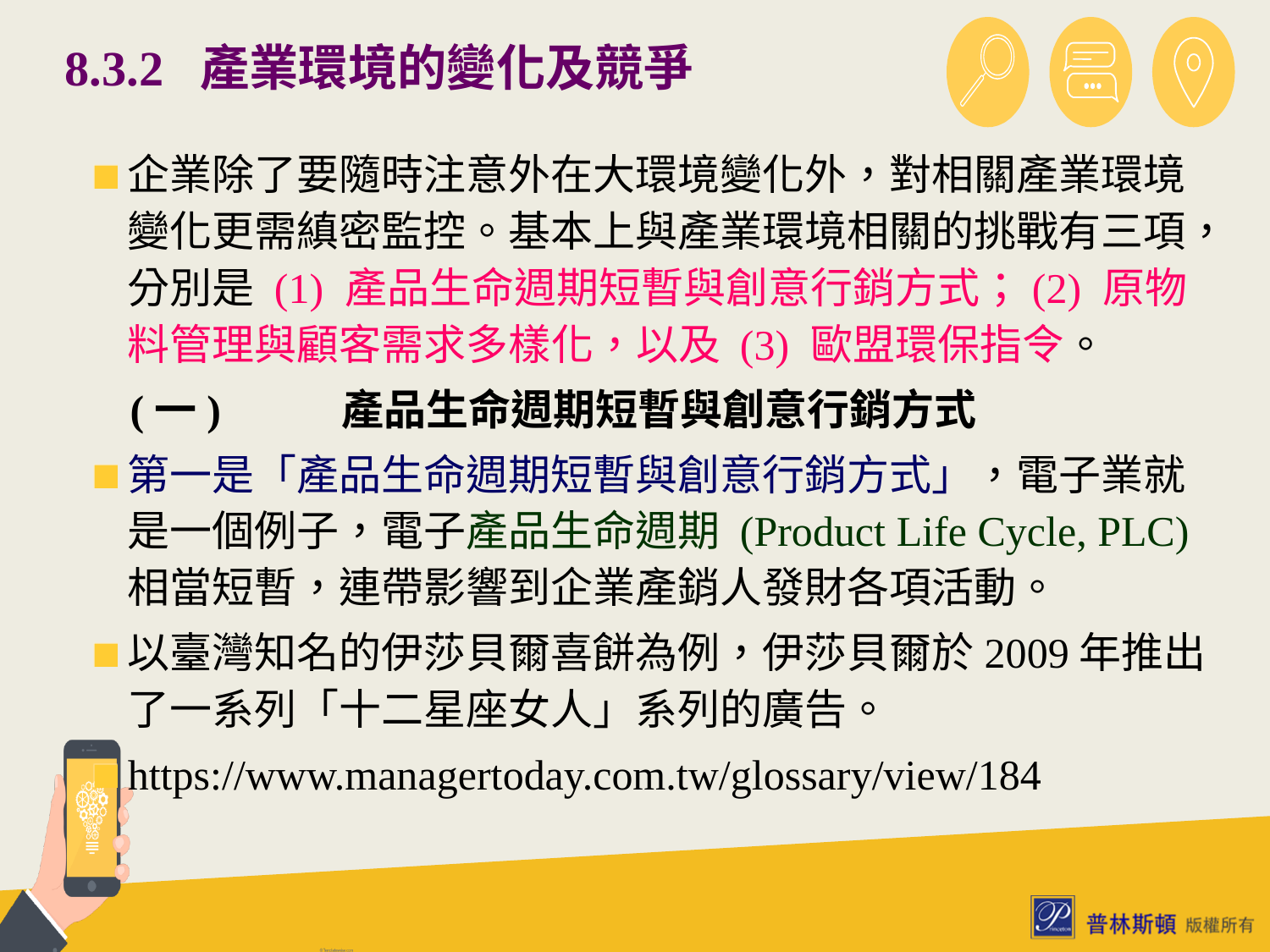

# 8.3.2  產業環境的變化及競爭
企業除了要隨時注意外在大環境變化外，對相關產業環境變化更需縝密監控。基本上與產業環境相關的挑戰有三項，分別是 (1) 產品生命週期短暫與創意行銷方式；(2) 原物料管理與顧客需求多樣化，以及 (3) 歐盟環保指令。
    (一)	產品生命週期短暫與創意行銷方式
第一是「產品生命週期短暫與創意行銷方式」，電子業就是一個例子，電子產品生命週期 (Product Life Cycle, PLC) 相當短暫，連帶影響到企業產銷人發財各項活動。
以臺灣知名的伊莎貝爾喜餅為例，伊莎貝爾於2009年推出了一系列「十二星座女人」系列的廣告。
https://www.managertoday.com.tw/glossary/view/184